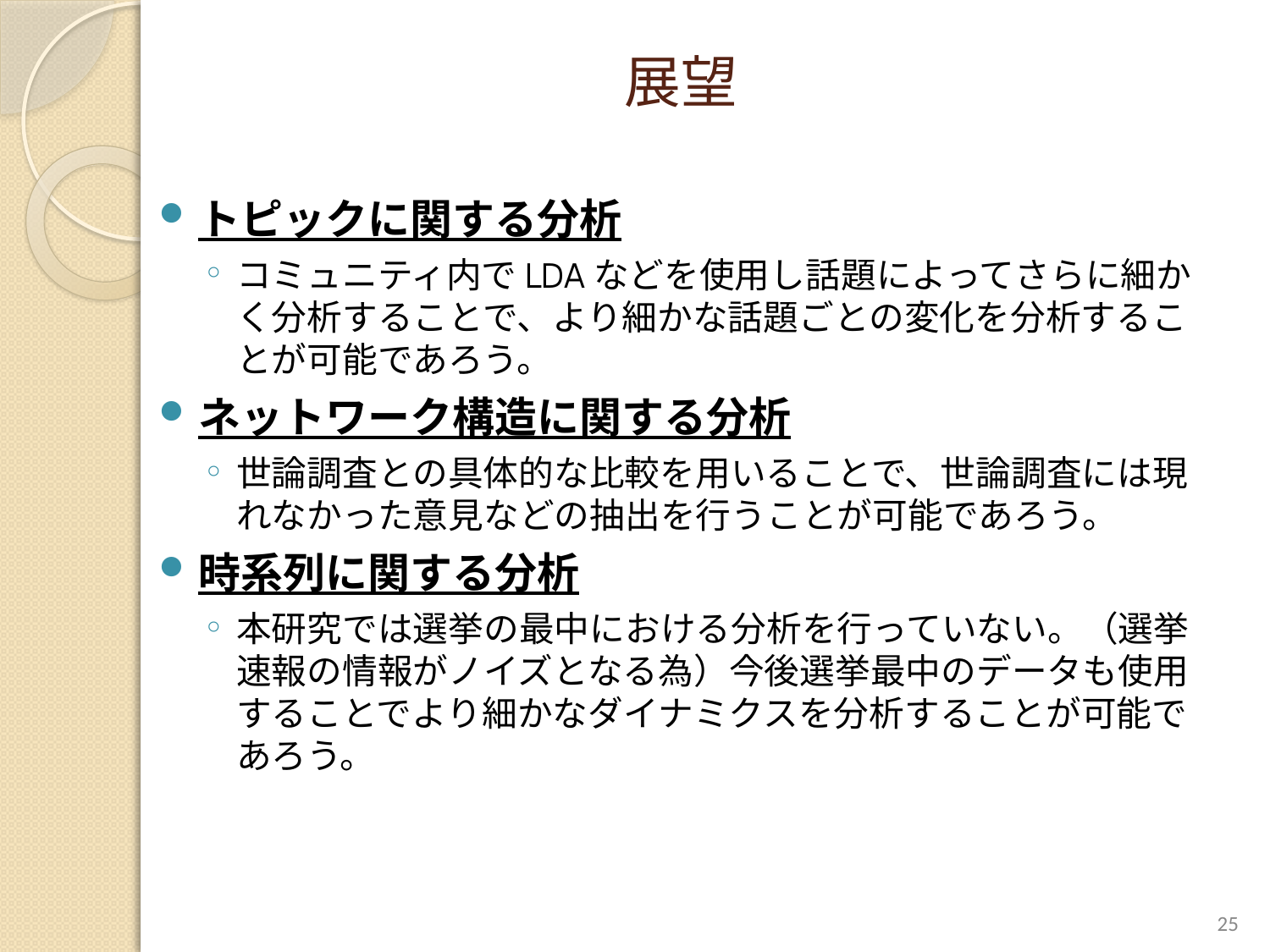

# 展望
トピックに関する分析
コミュニティ内でLDAなどを使用し話題によってさらに細かく分析することで、より細かな話題ごとの変化を分析することが可能であろう。
ネットワーク構造に関する分析
世論調査との具体的な比較を用いることで、世論調査には現れなかった意見などの抽出を行うことが可能であろう。
時系列に関する分析
本研究では選挙の最中における分析を行っていない。（選挙速報の情報がノイズとなる為）今後選挙最中のデータも使用することでより細かなダイナミクスを分析することが可能であろう。

25